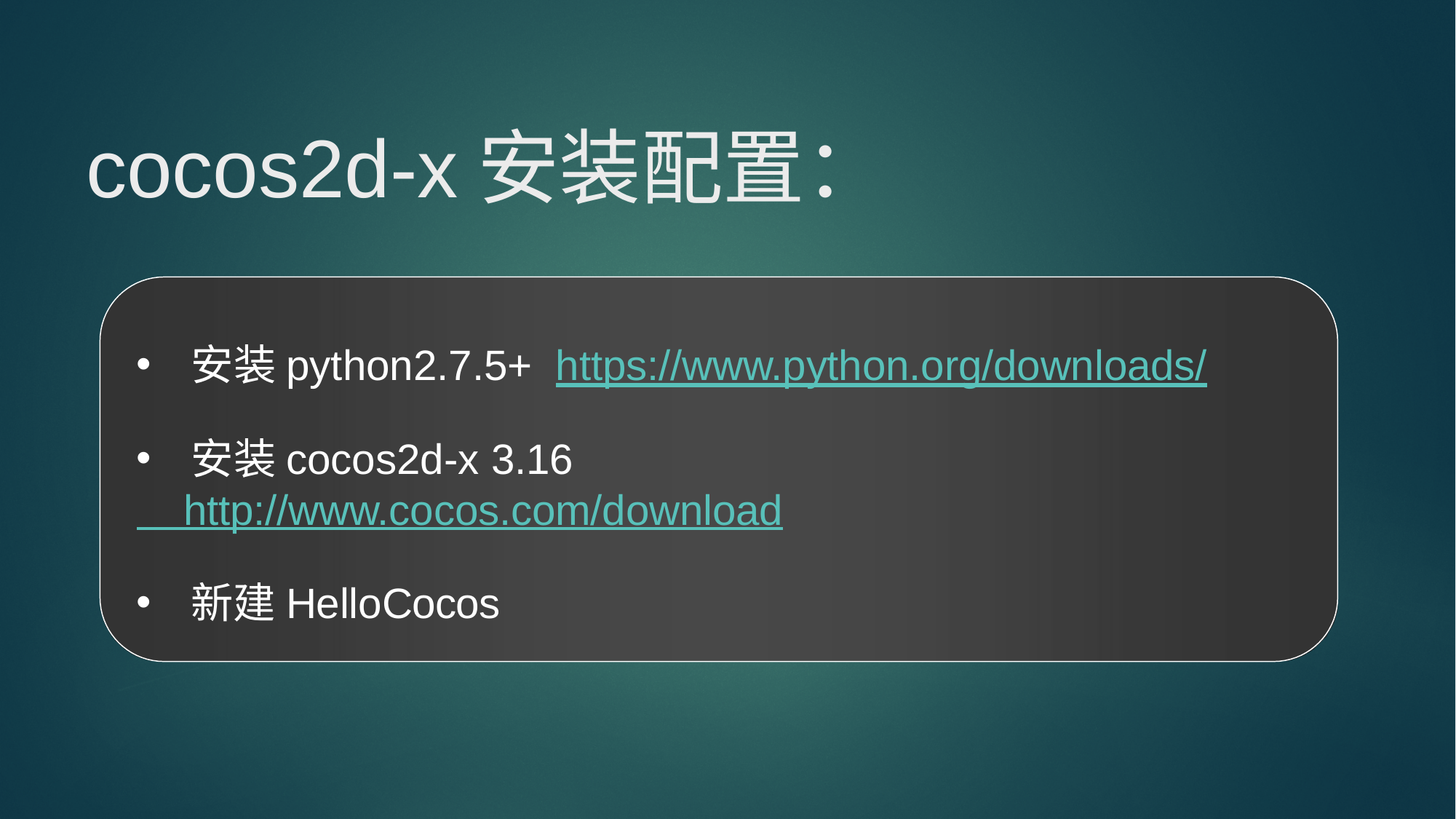

# cocos2d-x安装配置：

安装python2.7.5+  https://www.python.org/downloads/

安装cocos2d-x 3.16
    http://www.cocos.com/download

新建HelloCocos